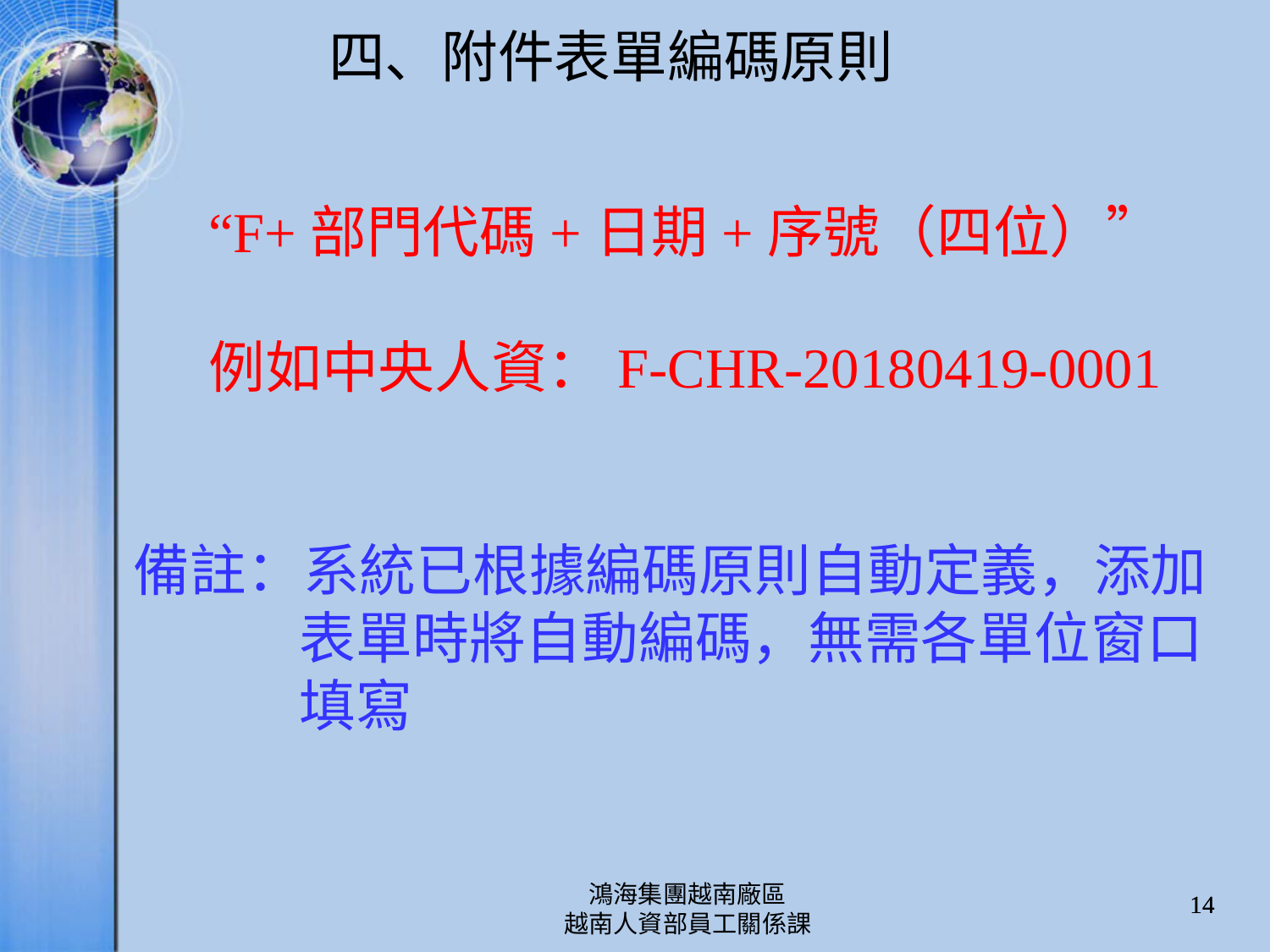

# 四、附件表單編碼原則
“F+部門代碼+日期+序號（四位）”

例如中央人資：F-CHR-20180419-0001

備註：系統已根據編碼原則自動定義，添加
            表單時將自動編碼，無需各單位窗口
            填寫

鴻海集團越南廠區
越南人資部員工關係課
14
14